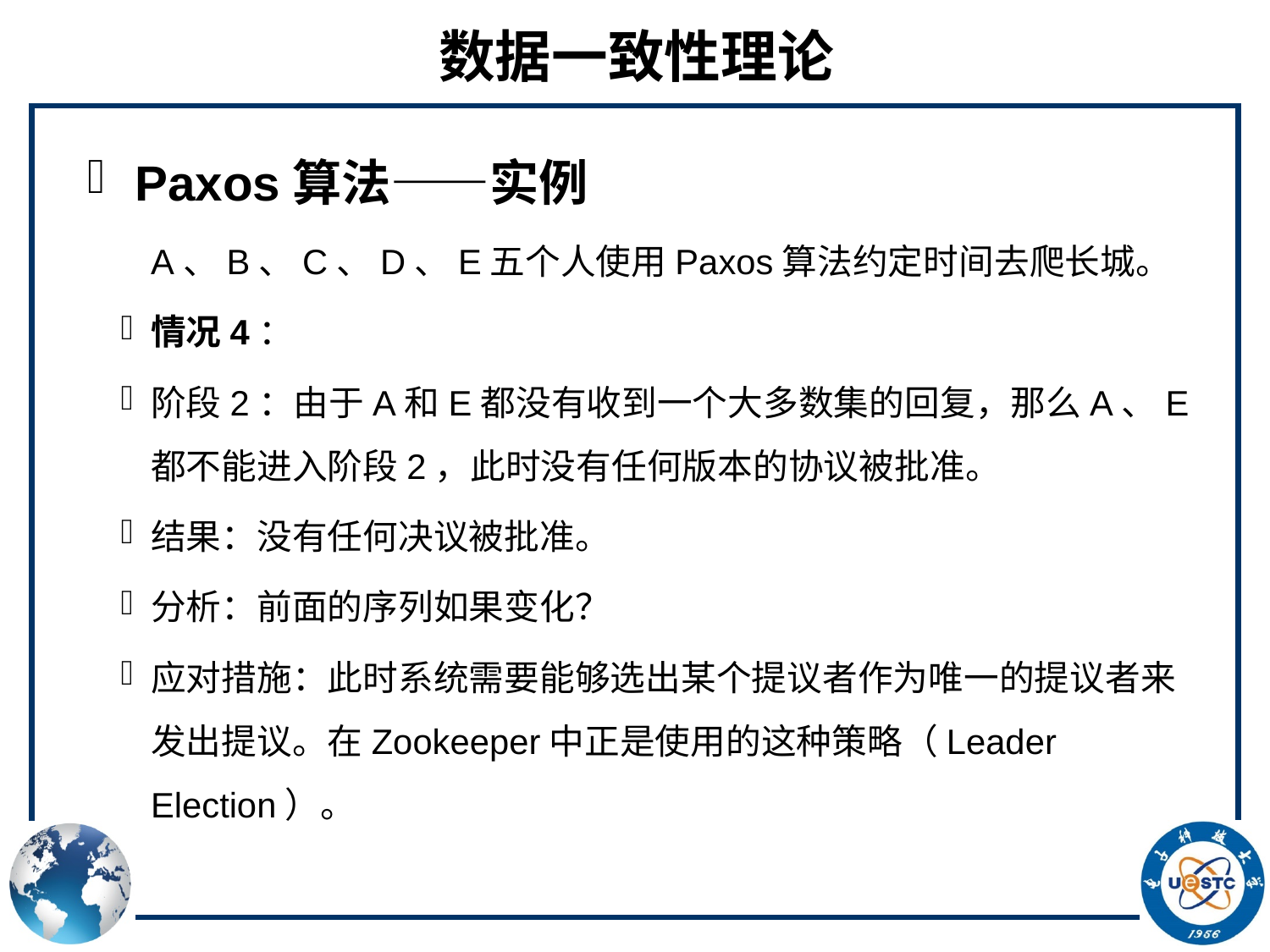

# 数据一致性理论
Paxos算法——实例
A、B、C、D、E五个人使用Paxos算法约定时间去爬长城。
情况4：
阶段2：由于A和E都没有收到一个大多数集的回复，那么A、E都不能进入阶段2，此时没有任何版本的协议被批准。
结果：没有任何决议被批准。
分析：前面的序列如果变化？
应对措施：此时系统需要能够选出某个提议者作为唯一的提议者来发出提议。在Zookeeper中正是使用的这种策略（Leader Election）。